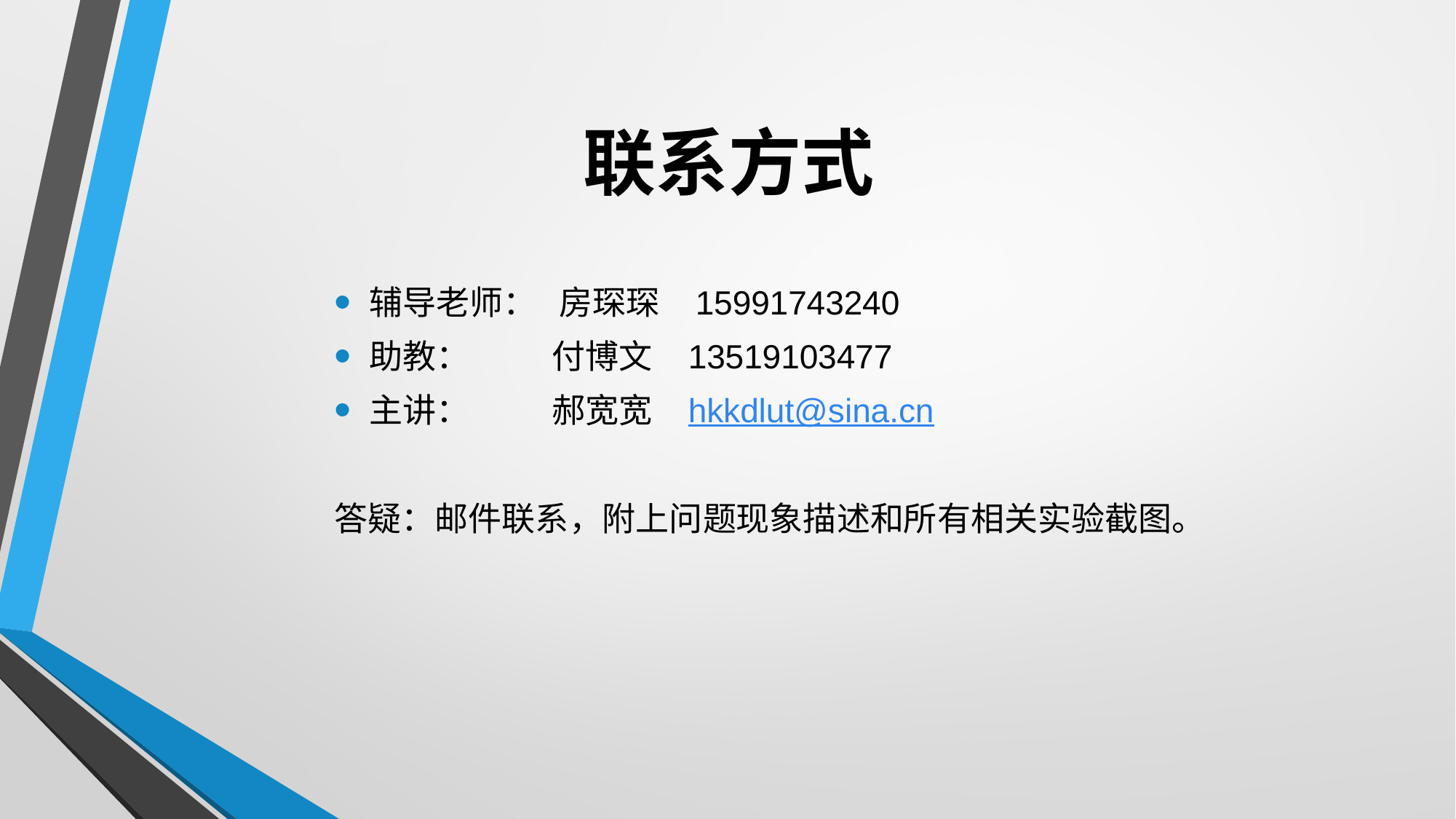

# 联系方式
辅导老师：   房琛琛    15991743240
助教：           付博文    13519103477
主讲：           郝宽宽    hkkdlut@sina.cn

答疑：邮件联系，附上问题现象描述和所有相关实验截图。